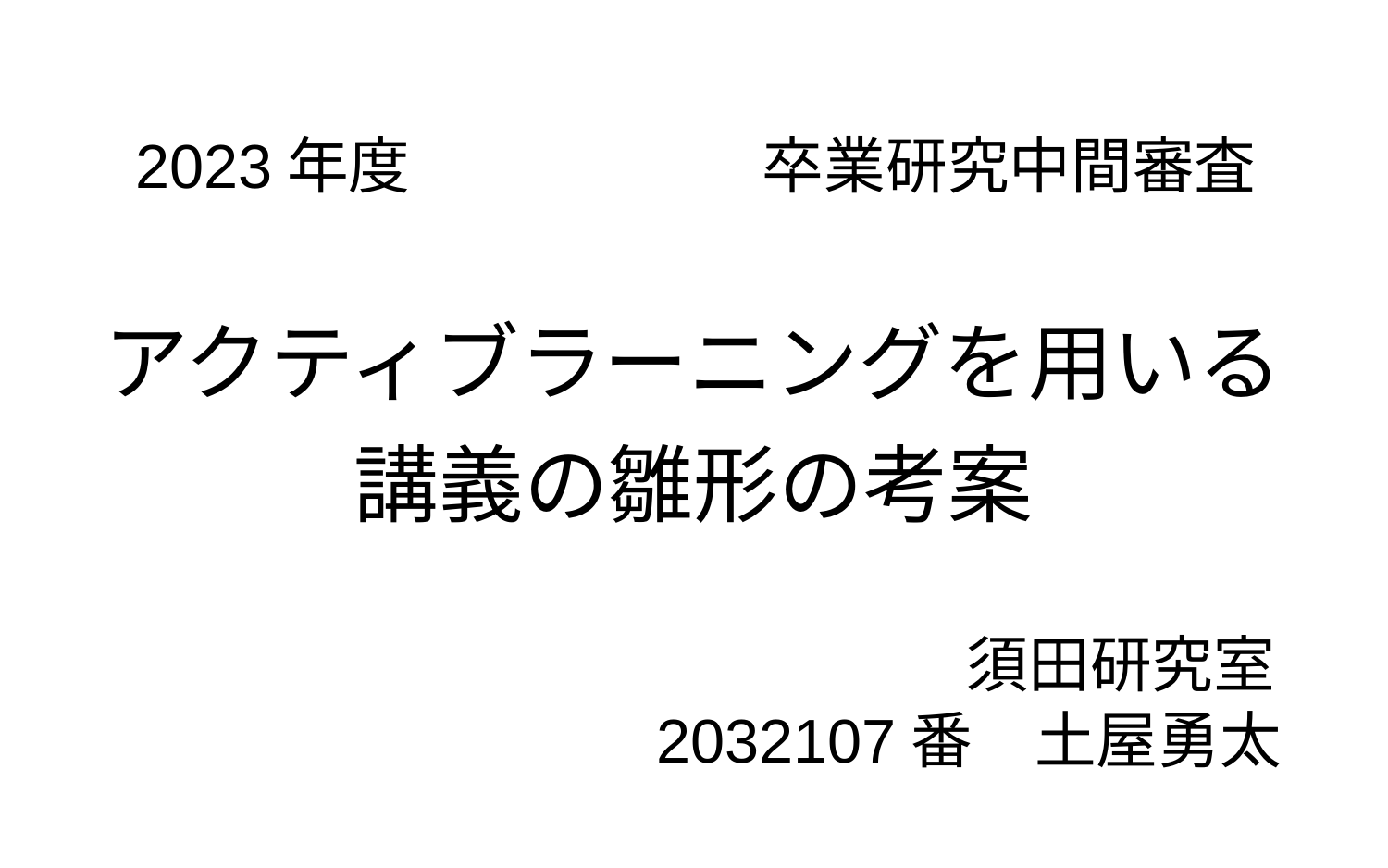

2023年度
卒業研究中間審査
アクティブラーニングを用いる
講義の雛形の考案
須田研究室
2032107番　土屋勇太